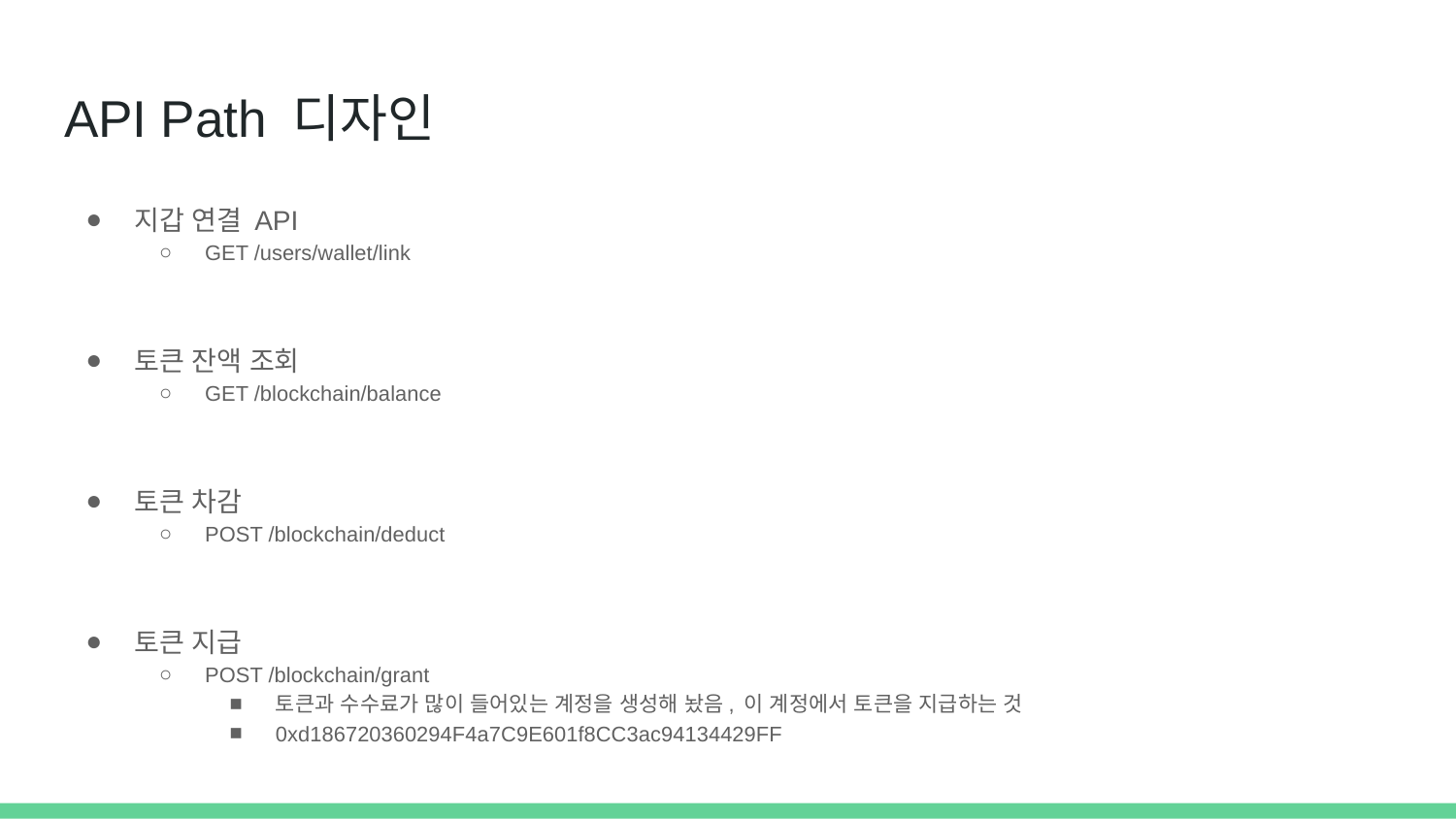

# API Path 디자인
지갑 연결 API
GET /users/wallet/link

토큰 잔액 조회
GET /blockchain/balance

토큰 차감
POST /blockchain/deduct

토큰 지급
POST /blockchain/grant
토큰과 수수료가 많이 들어있는 계정을 생성해 놨음, 이 계정에서 토큰을 지급하는 것
0xd186720360294F4a7C9E601f8CC3ac94134429FF